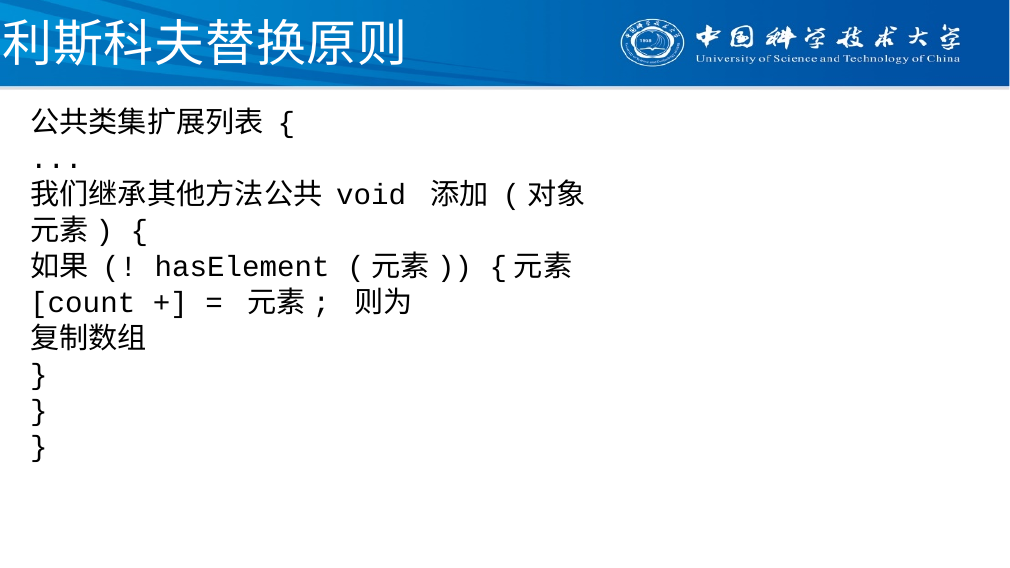

# 利斯科夫替换原则
公共类集扩展列表 {
...
我们继承其他方法公共 void 添加 (对象元素) {
如果 (! hasElement (元素)) {元素 [count +] = 元素; 则为
复制数组
}
}
}